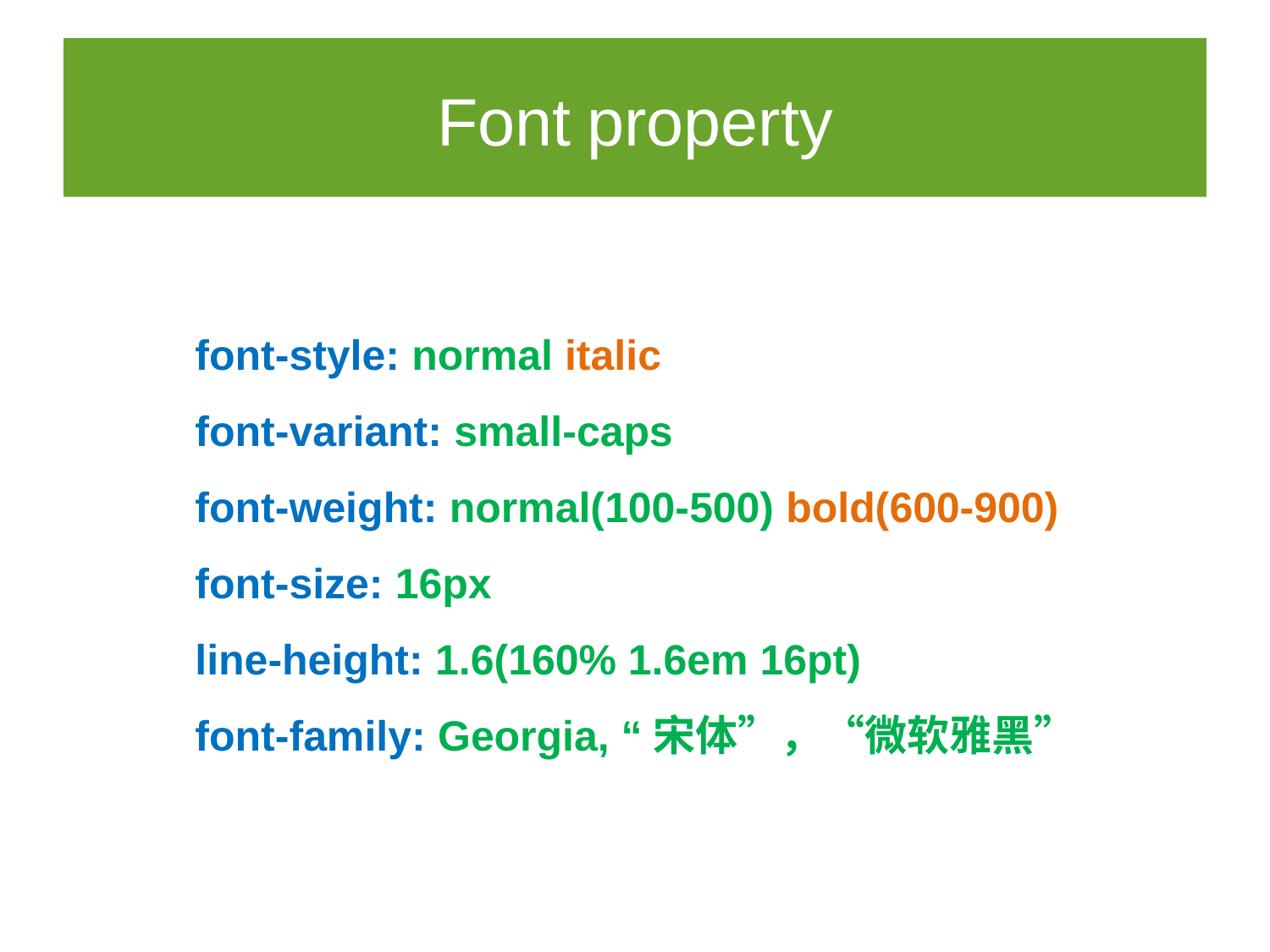

# Font property
font-style: normal italic
font-variant: small-caps
font-weight: normal(100-500) bold(600-900)
font-size: 16px
line-height: 1.6(160% 1.6em 16pt)
font-family: Georgia, “宋体”，“微软雅黑”